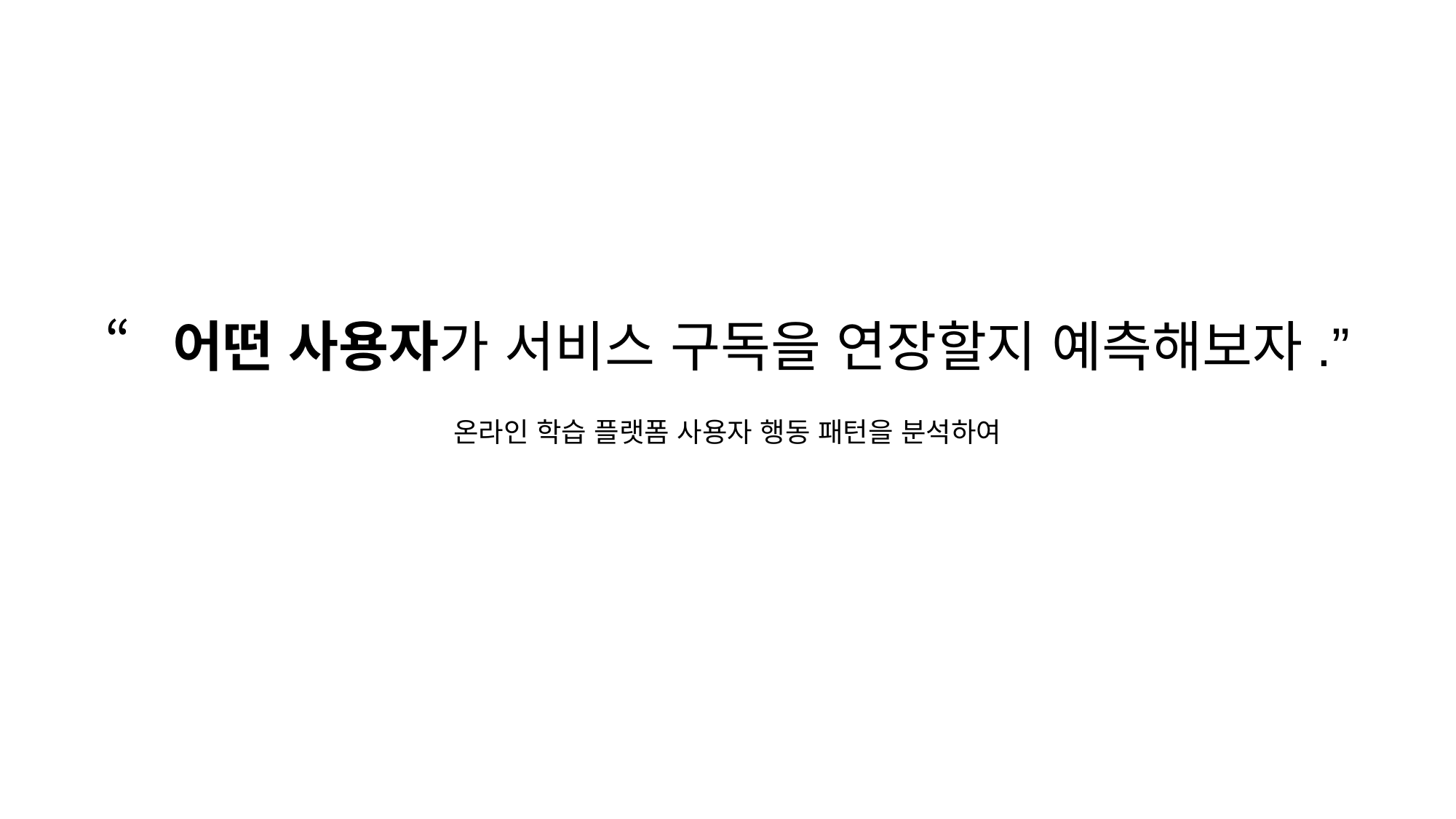

“어떤 사용자가 서비스 구독을 연장할지 예측해보자.”
온라인 학습 플랫폼 사용자 행동 패턴을 분석하여